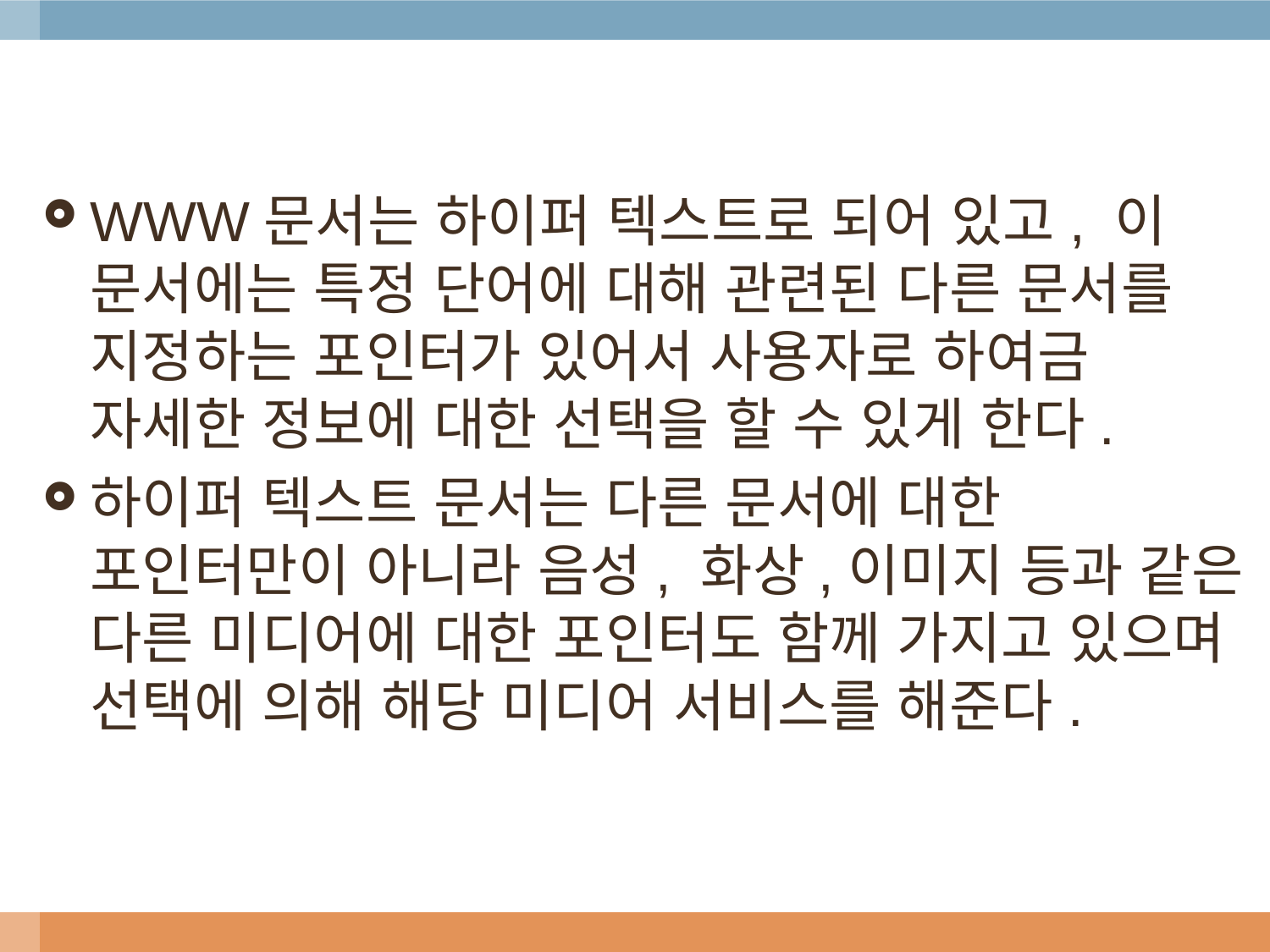

#
WWW문서는 하이퍼 텍스트로 되어 있고, 이 문서에는 특정 단어에 대해 관련된 다른 문서를 지정하는 포인터가 있어서 사용자로 하여금 자세한 정보에 대한 선택을 할 수 있게 한다.
하이퍼 텍스트 문서는 다른 문서에 대한 포인터만이 아니라 음성, 화상,이미지 등과 같은 다른 미디어에 대한 포인터도 함께 가지고 있으며 선택에 의해 해당 미디어 서비스를 해준다.